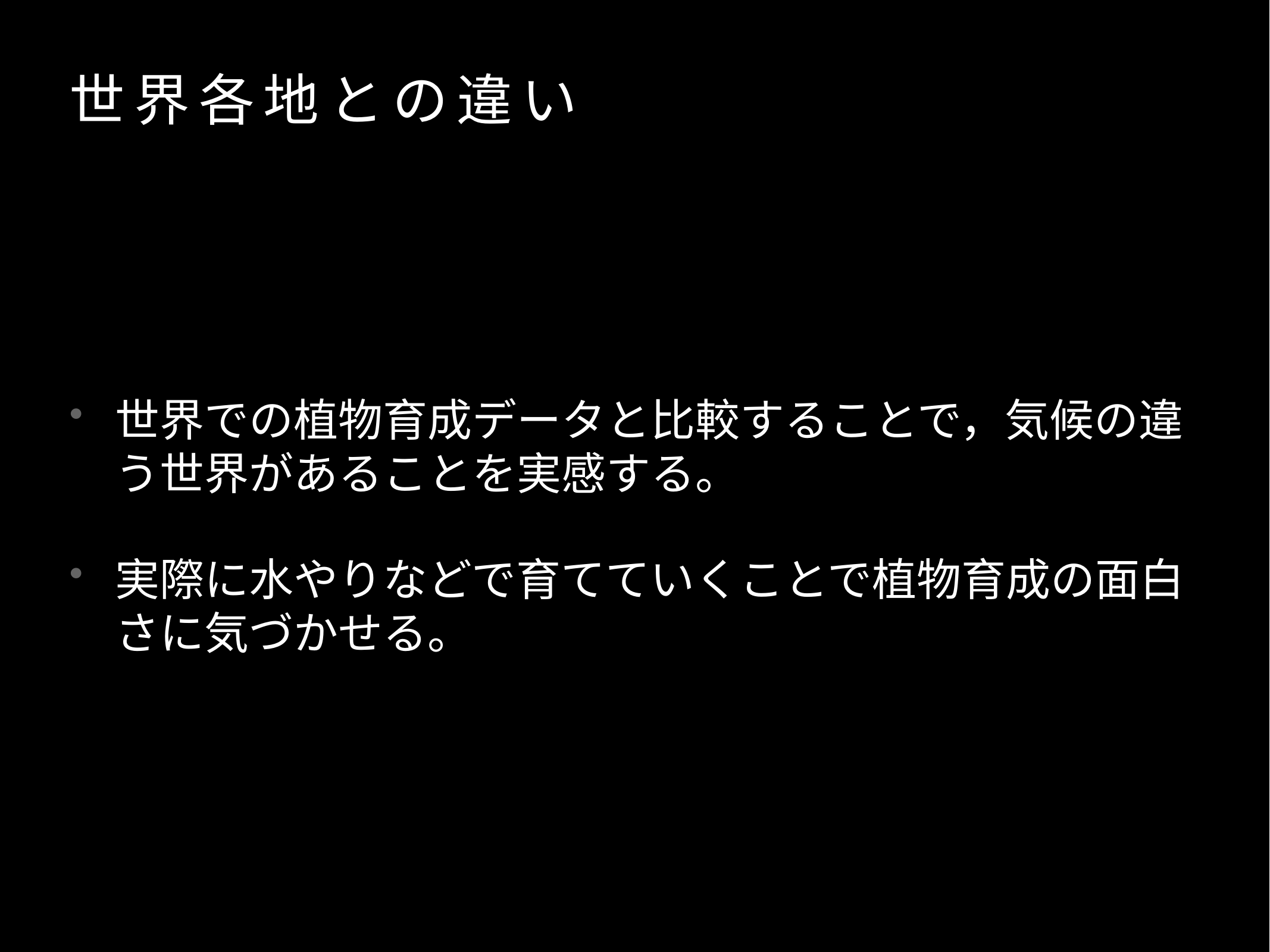

# 世界各地との違い
世界での植物育成データと比較することで，気候の違う世界があることを実感する。
実際に水やりなどで育てていくことで植物育成の面白さに気づかせる。